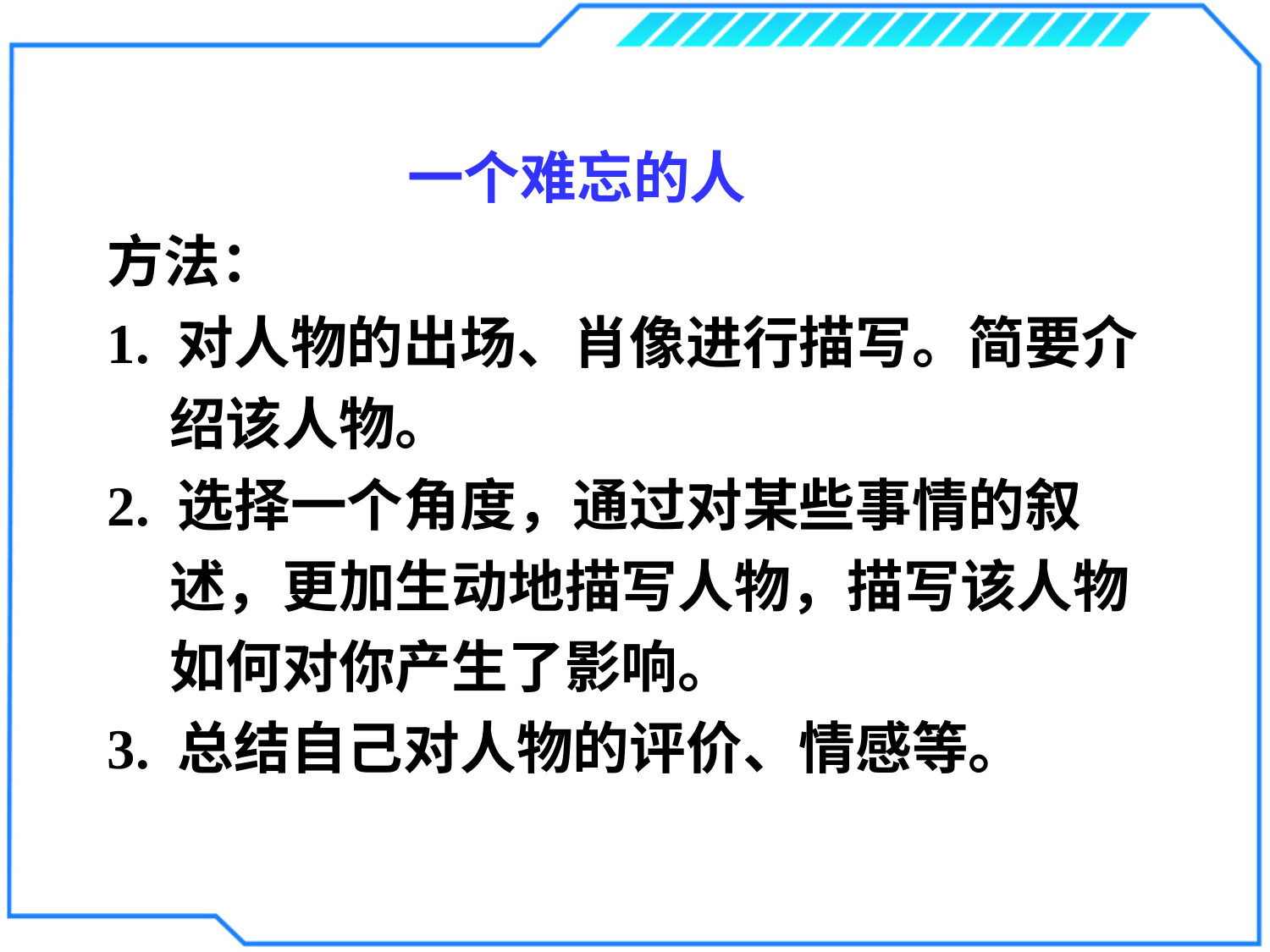

一个难忘的人
方法：
1. 对人物的出场、肖像进行描写。简要介绍该人物。
2. 选择一个角度，通过对某些事情的叙述，更加生动地描写人物，描写该人物如何对你产生了影响。
3. 总结自己对人物的评价、情感等。